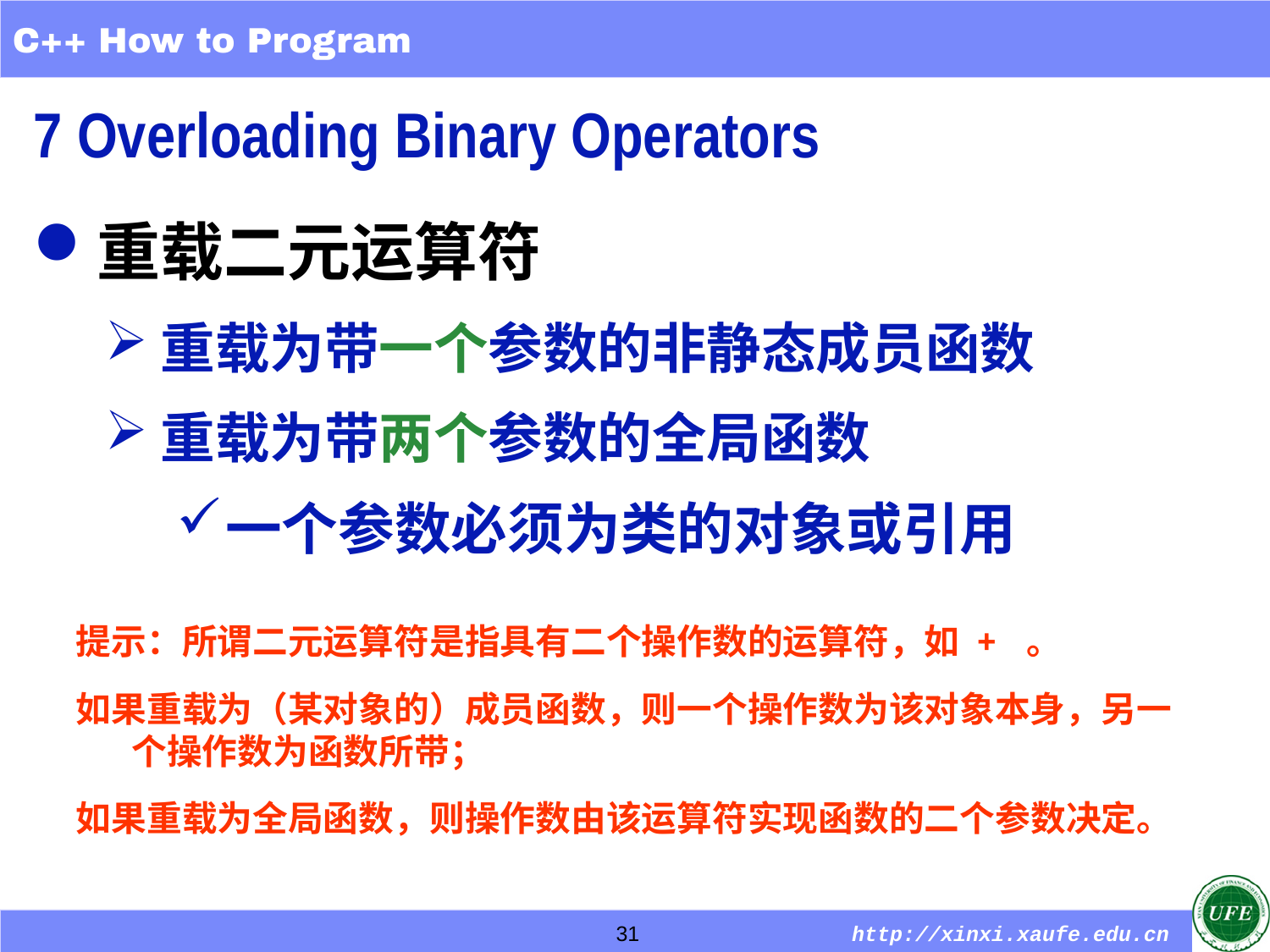

7 Overloading Binary Operators
重载二元运算符
重载为带一个参数的非静态成员函数
重载为带两个参数的全局函数
一个参数必须为类的对象或引用
提示：所谓二元运算符是指具有二个操作数的运算符，如 + 。
如果重载为（某对象的）成员函数，则一个操作数为该对象本身，另一个操作数为函数所带；
如果重载为全局函数，则操作数由该运算符实现函数的二个参数决定。
31